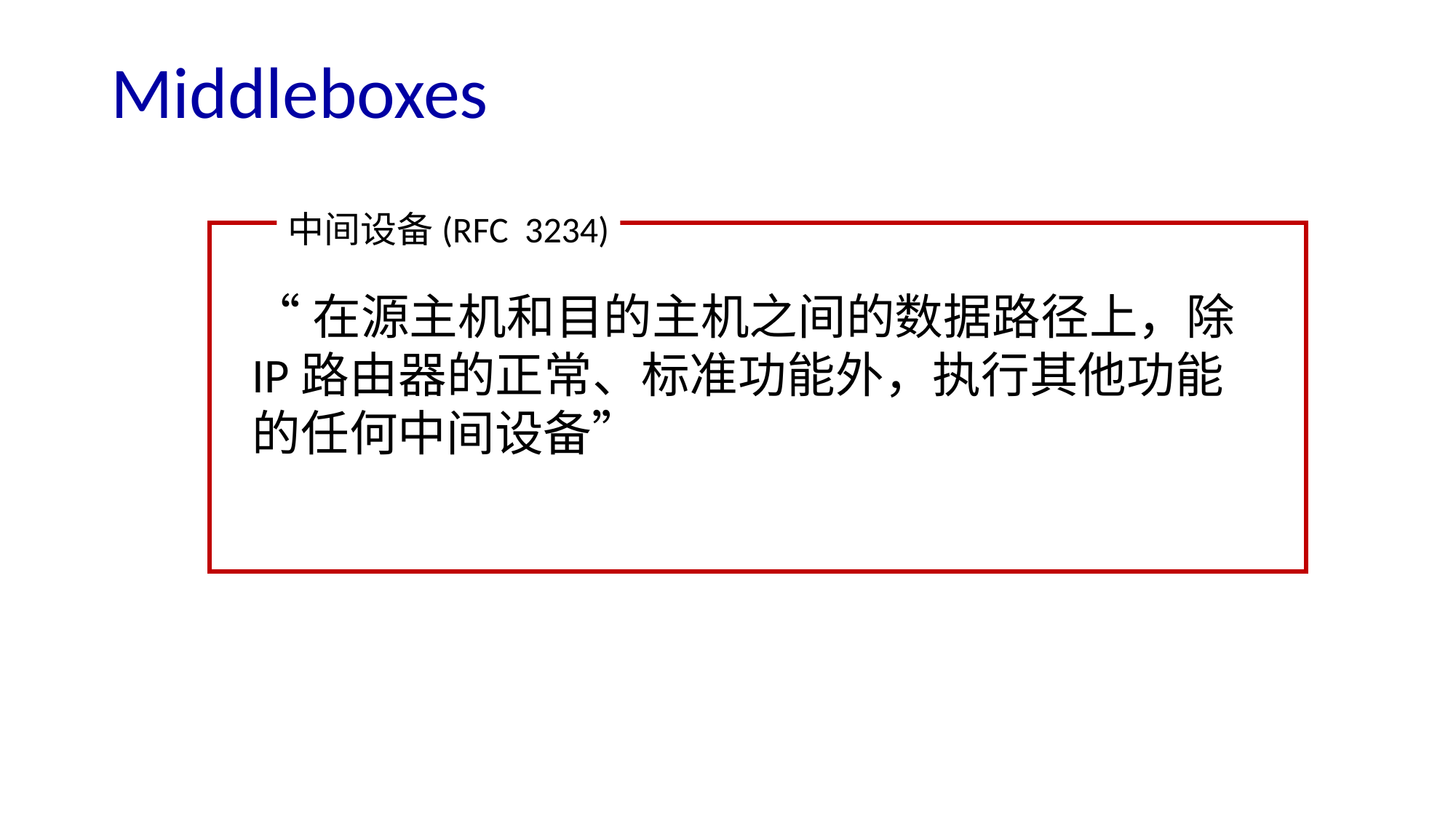

# Middleboxes
中间设备(RFC  3234)

“在源主机和目的主机之间的数据路径上，除IP路由器的正常、标准功能外，执行其他功能的任何中间设备”